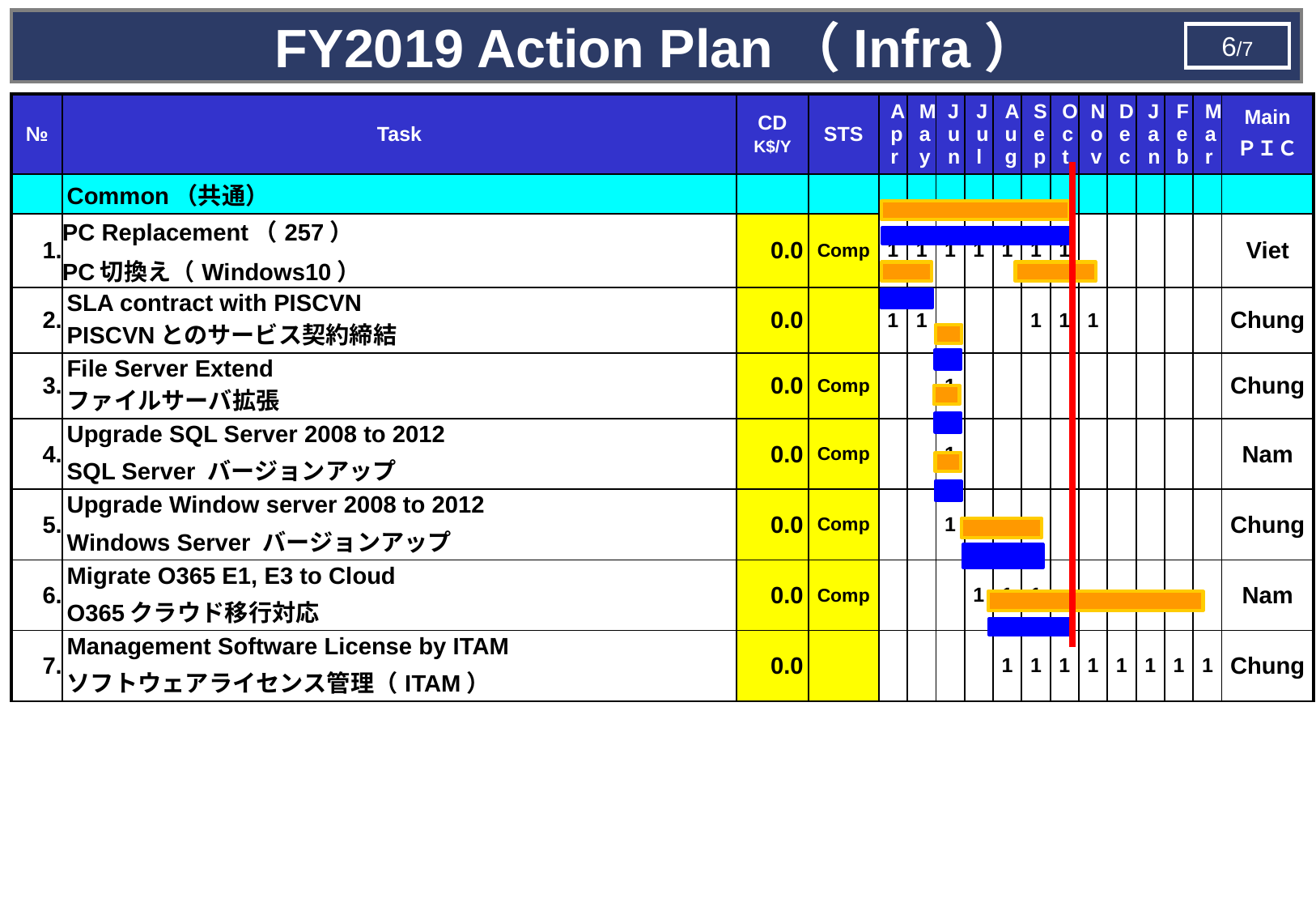

FY2019 Action Plan（Infra）
6/7
| № | Task | CD K$/Y | STS | Apr | May | Jun | Jul | Aug | Sep | Oct | Nov | Dec | Jan | Feb | Mar | Main ＰＩＣ |
| --- | --- | --- | --- | --- | --- | --- | --- | --- | --- | --- | --- | --- | --- | --- | --- | --- |
|  | Common（共通） |  |  |  |  |  |  |  |  |  |  |  |  |  |  |  |
| 1. | PC Replacement（257） PC切換え（Windows10） | 0.0 | Comp | 1 | 1 | 1 | 1 | 1 | 1 | 1 |  |  |  |  |  | Viet |
| 2. | SLA contract with PISCVN PISCVNとのサービス契約締結 | 0.0 |  | 1 | 1 |  |  |  | 1 | 1 | 1 |  |  |  |  | Chung |
| 3. | File Server Extend ファイルサーバ拡張 | 0.0 | Comp |  |  | 1 |  |  |  |  |  |  |  |  |  | Chung |
| 4. | Upgrade SQL Server 2008 to 2012 SQL Server バージョンアップ | 0.0 | Comp |  |  | 1 |  |  |  |  |  |  |  |  |  | Nam |
| 5. | Upgrade Window server 2008 to 2012 Windows Server バージョンアップ | 0.0 | Comp |  |  | 1 |  |  |  |  |  |  |  |  |  | Chung |
| 6. | Migrate O365 E1, E3 to Cloud O365クラウド移行対応 | 0.0 | Comp |  |  |  | 1 | 1 | 1 |  |  |  |  |  |  | Nam |
| 7. | Management Software License by ITAM ソフトウェアライセンス管理（ITAM） | 0.0 |  |  |  |  |  | 1 | 1 | 1 | 1 | 1 | 1 | 1 | 1 | Chung |